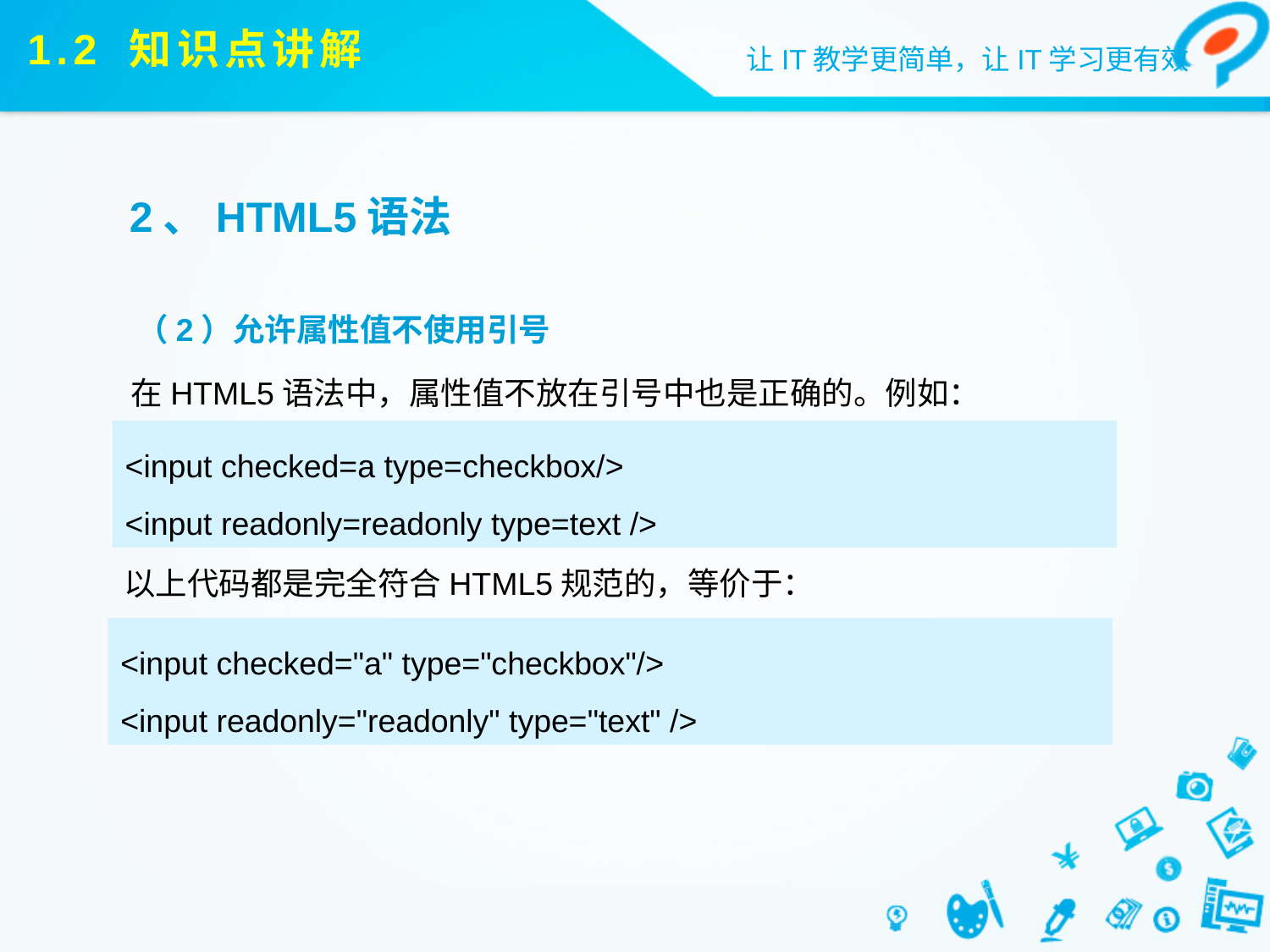

# 1.2 知识点讲解
2、HTML5语法
（2）允许属性值不使用引号
       在HTML5语法中，属性值不放在引号中也是正确的。例如：

      以上代码都是完全符合HTML5规范的，等价于：
<input checked=a type=checkbox/>
<input readonly=readonly type=text />
<input checked="a" type="checkbox"/>
<input readonly="readonly" type="text" />